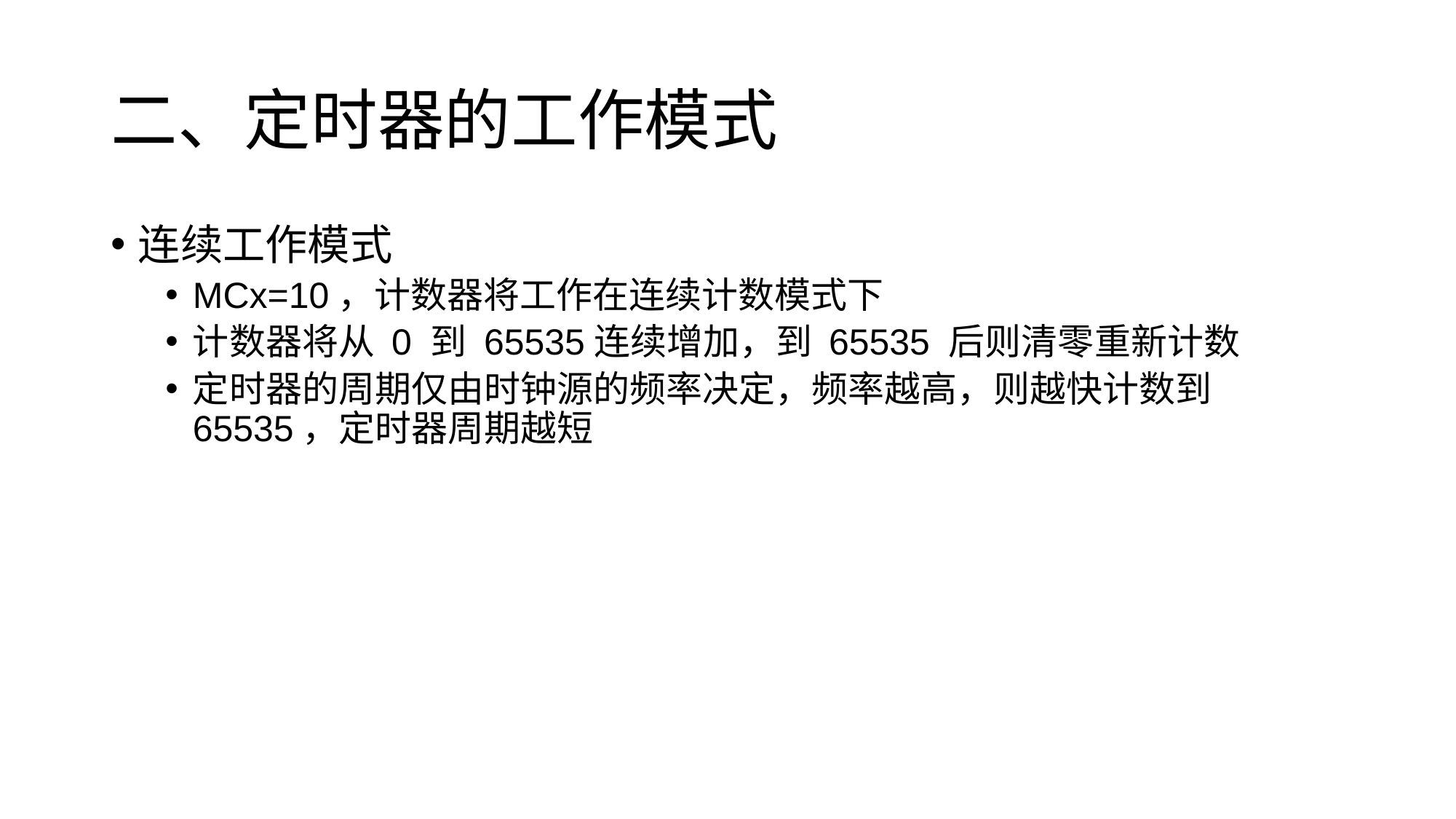

# 二、定时器的工作模式
连续工作模式
MCx=10，计数器将工作在连续计数模式下
计数器将从 0 到 65535连续增加，到 65535 后则清零重新计数
定时器的周期仅由时钟源的频率决定，频率越高，则越快计数到 65535，定时器周期越短